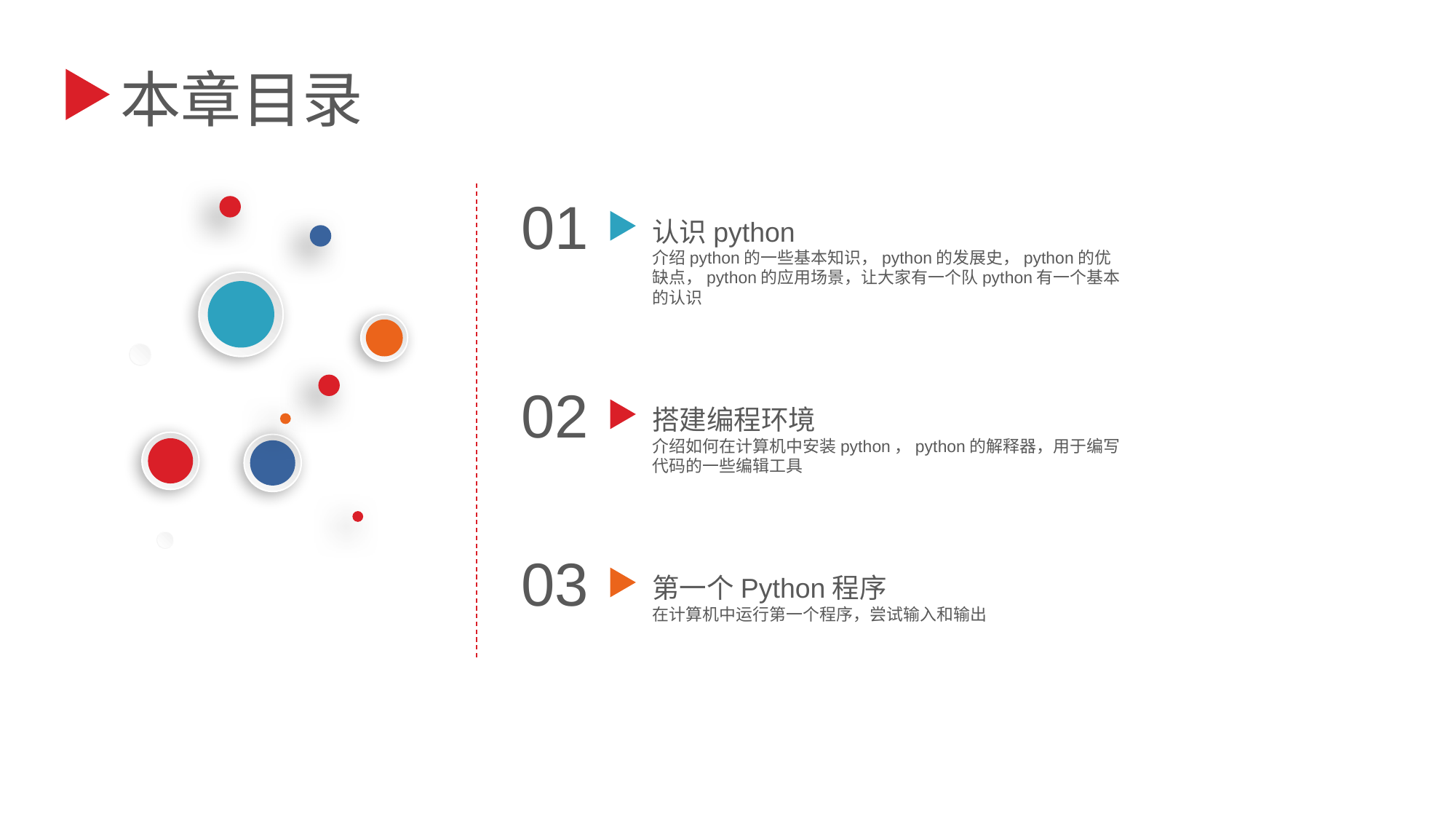

本章目录

01
认识python
介绍python的一些基本知识，python的发展史，python的优缺点，python的应用场景，让大家有一个队python有一个基本的认识

02
搭建编程环境
介绍如何在计算机中安装python，python的解释器，用于编写代码的一些编辑工具

03
第一个Python程序
在计算机中运行第一个程序，尝试输入和输出